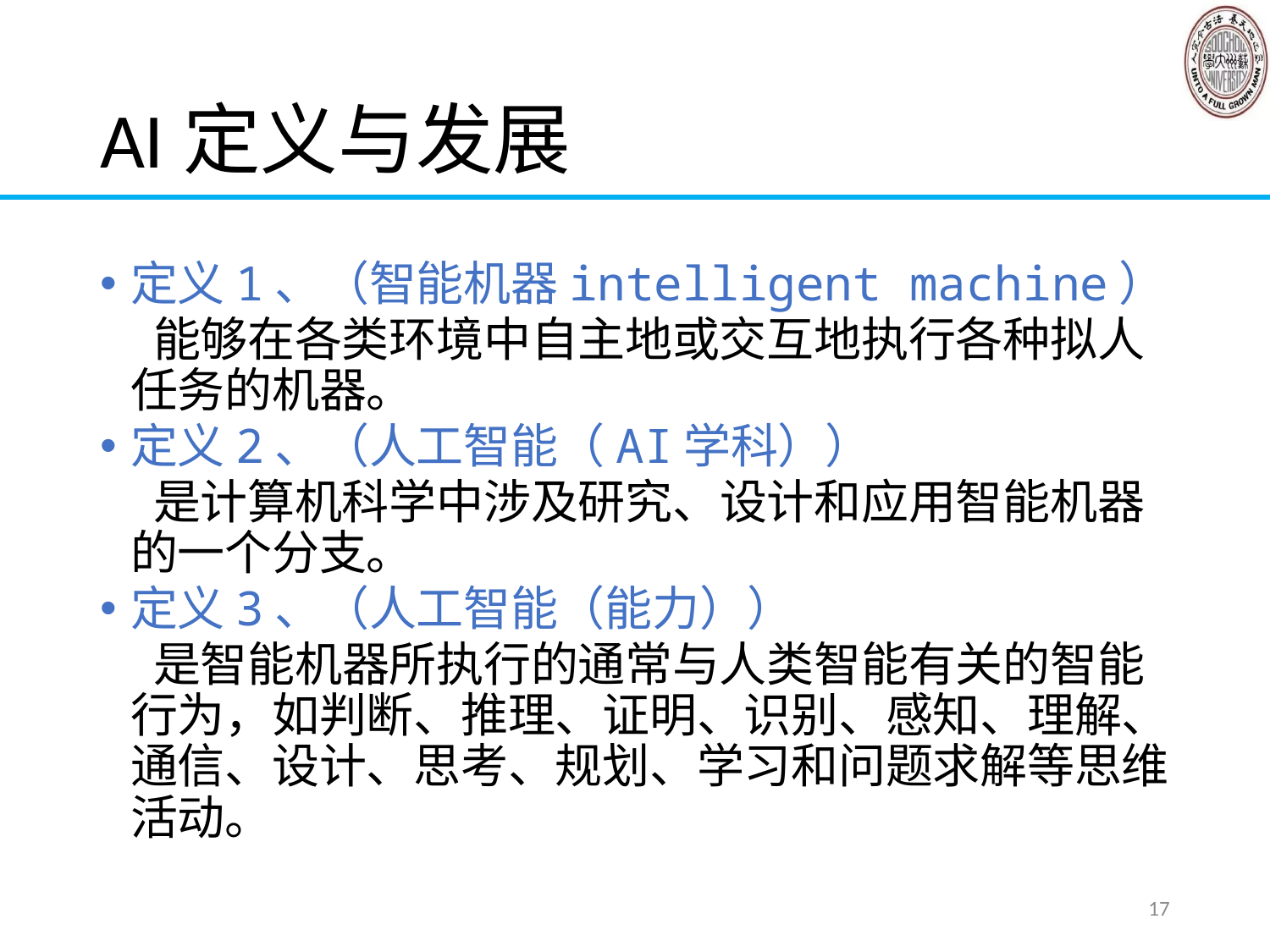

# AI定义与发展
定义1、（智能机器intelligent machine）
    能够在各类环境中自主地或交互地执行各种拟人任务的机器。
定义2、（人工智能（AI学科））
    是计算机科学中涉及研究、设计和应用智能机器的一个分支。
定义3、（人工智能（能力））
    是智能机器所执行的通常与人类智能有关的智能行为，如判断、推理、证明、识别、感知、理解、通信、设计、思考、规划、学习和问题求解等思维活动。

17